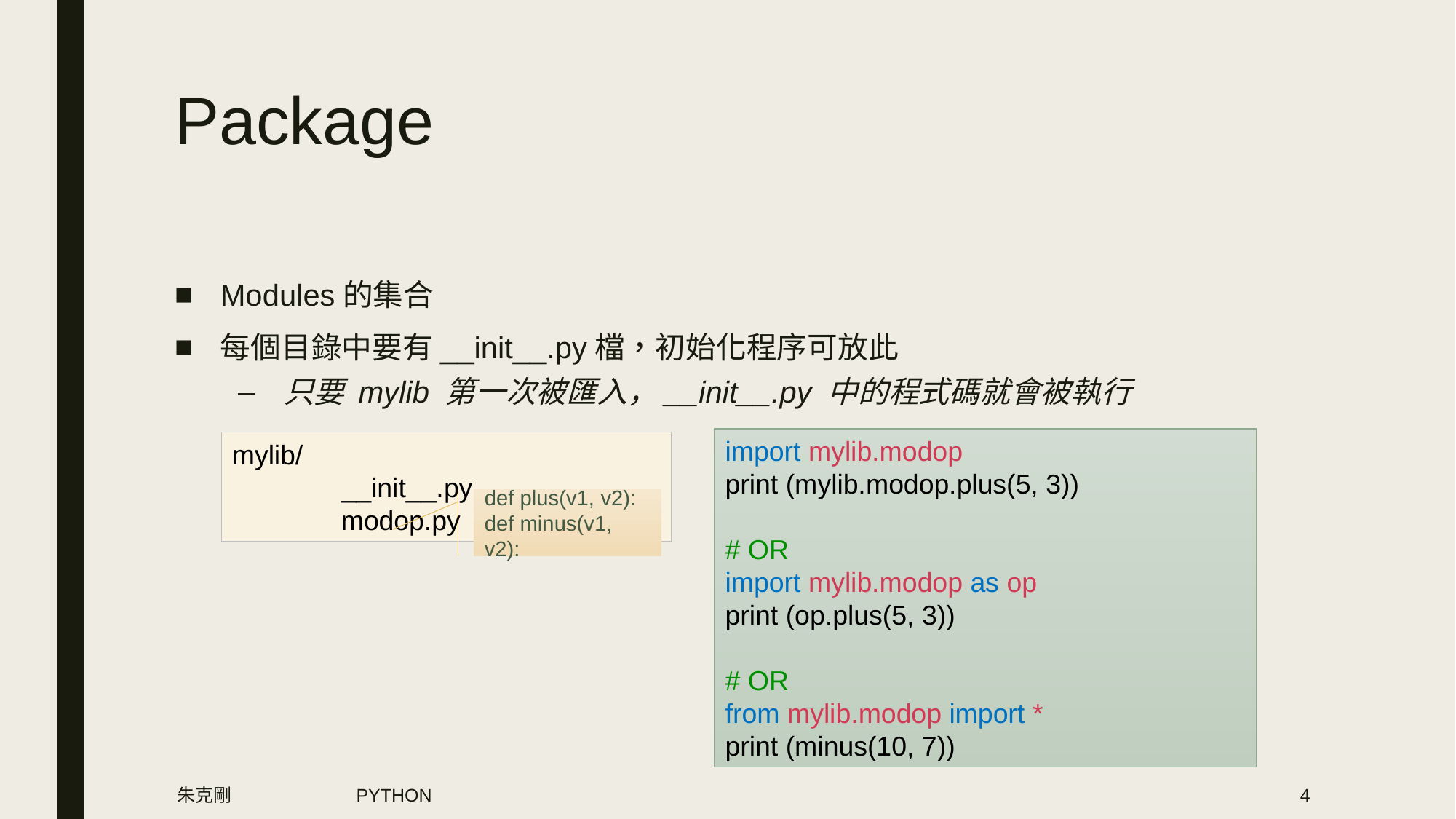

# Package
Modules的集合
每個目錄中要有__init__.py檔，初始化程序可放此
只要 mylib 第一次被匯入，__init__.py 中的程式碼就會被執行
import mylib.modop
print (mylib.modop.plus(5, 3))

# OR
import mylib.modop as op
print (op.plus(5, 3))

# OR
from mylib.modop import *
print (minus(10, 7))
mylib/
	__init__.py
	modop.py
def plus(v1, v2):
def minus(v1, v2):
朱克剛
PYTHON
4